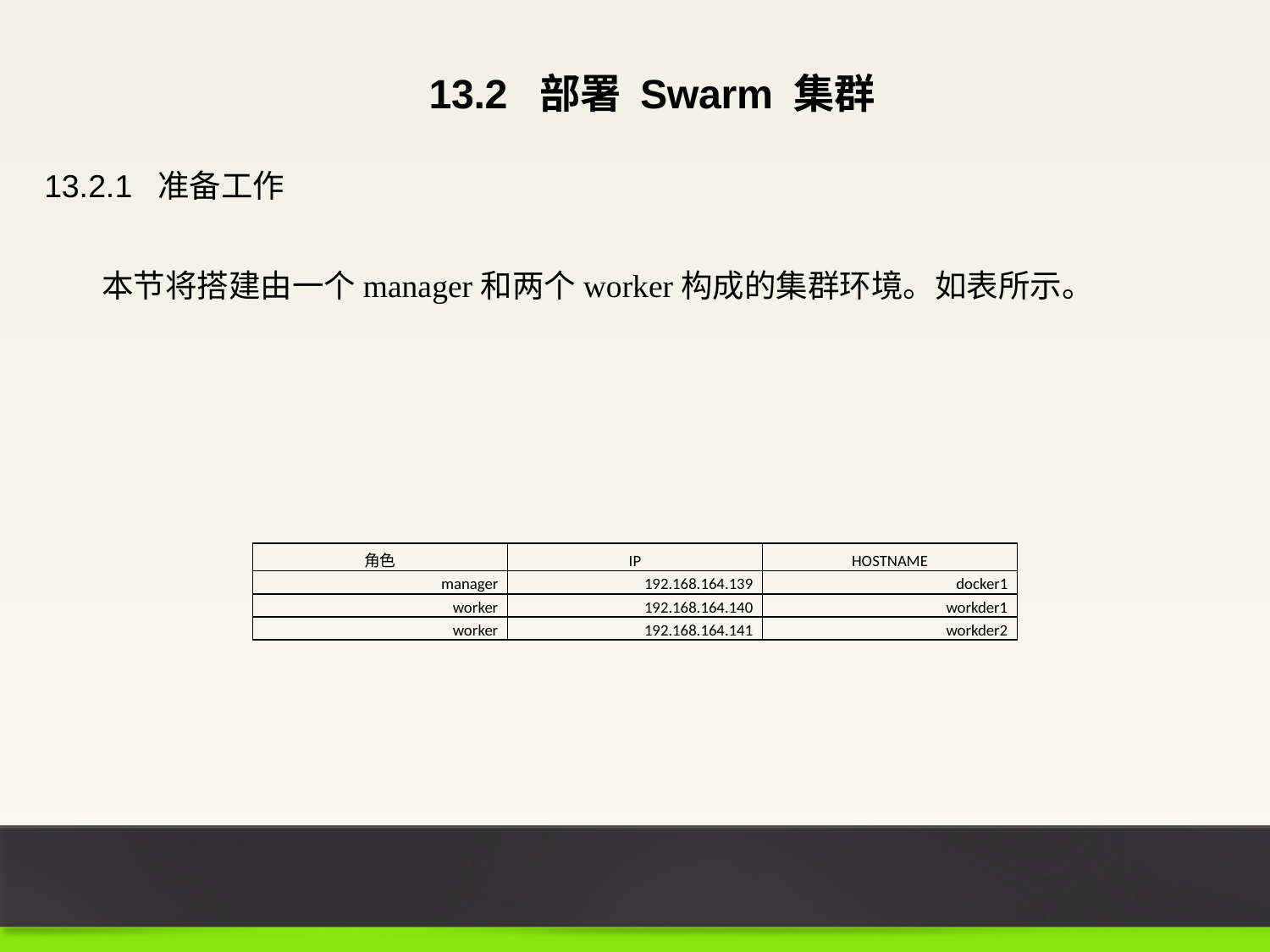

13.2  部署 Swarm 集群
13.2.1  准备工作
本节将搭建由一个manager和两个worker构成的集群环境。如表所示。

| 角色 | IP | HOSTNAME |
| --- | --- | --- |
| manager | 192.168.164.139 | docker1 |
| worker | 192.168.164.140 | workder1 |
| worker | 192.168.164.141 | workder2 |